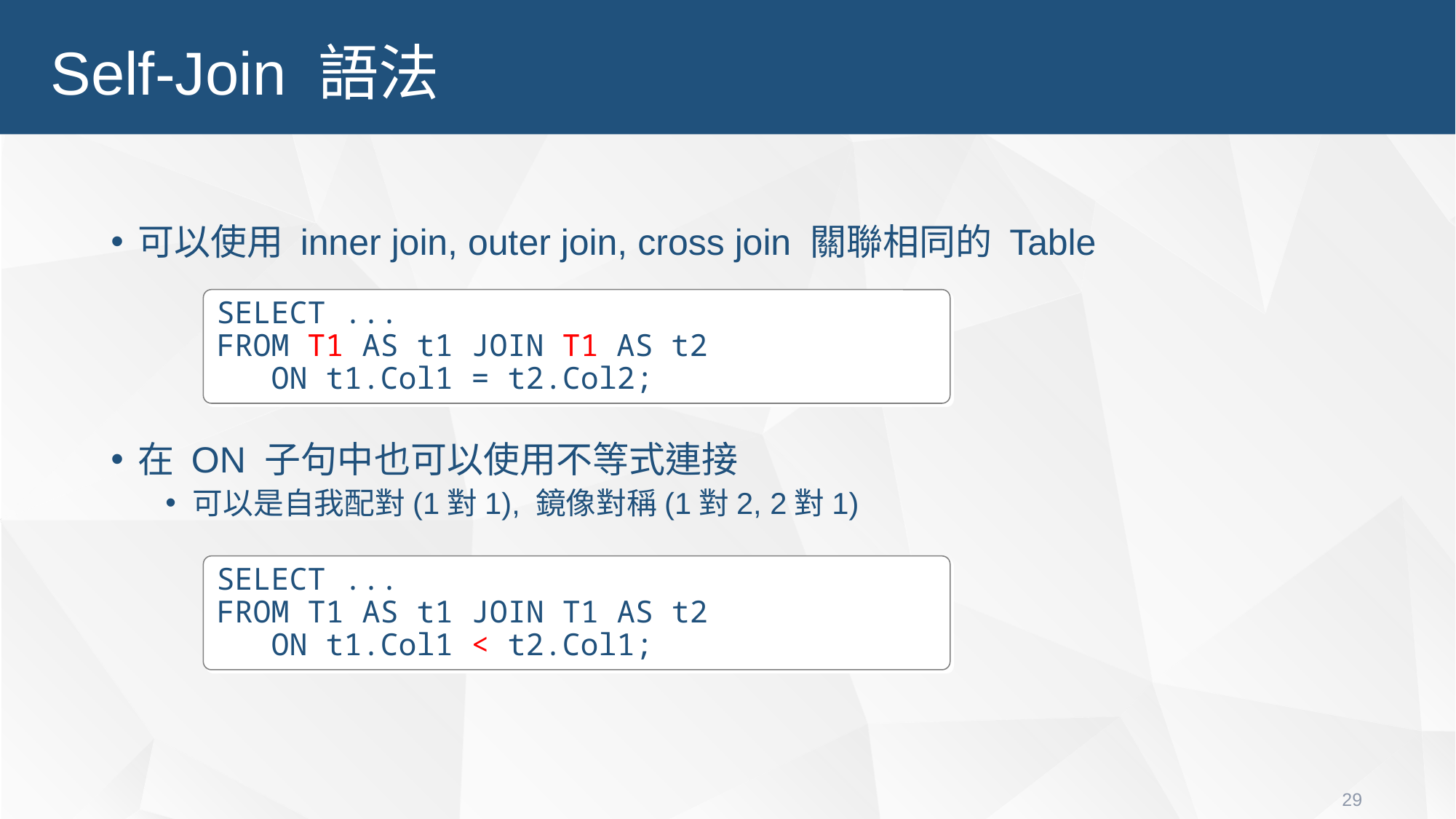

Self-Join 語法
可以使用 inner join, outer join, cross join 關聯相同的 Table

在 ON 子句中也可以使用不等式連接
可以是自我配對(1對1), 鏡像對稱(1對2, 2對1)

SELECT ...
FROM T1 AS t1 JOIN T1 AS t2
	ON t1.Col1 = t2.Col2;
SELECT ...
FROM T1 AS t1 JOIN T1 AS t2
	ON t1.Col1 < t2.Col1;